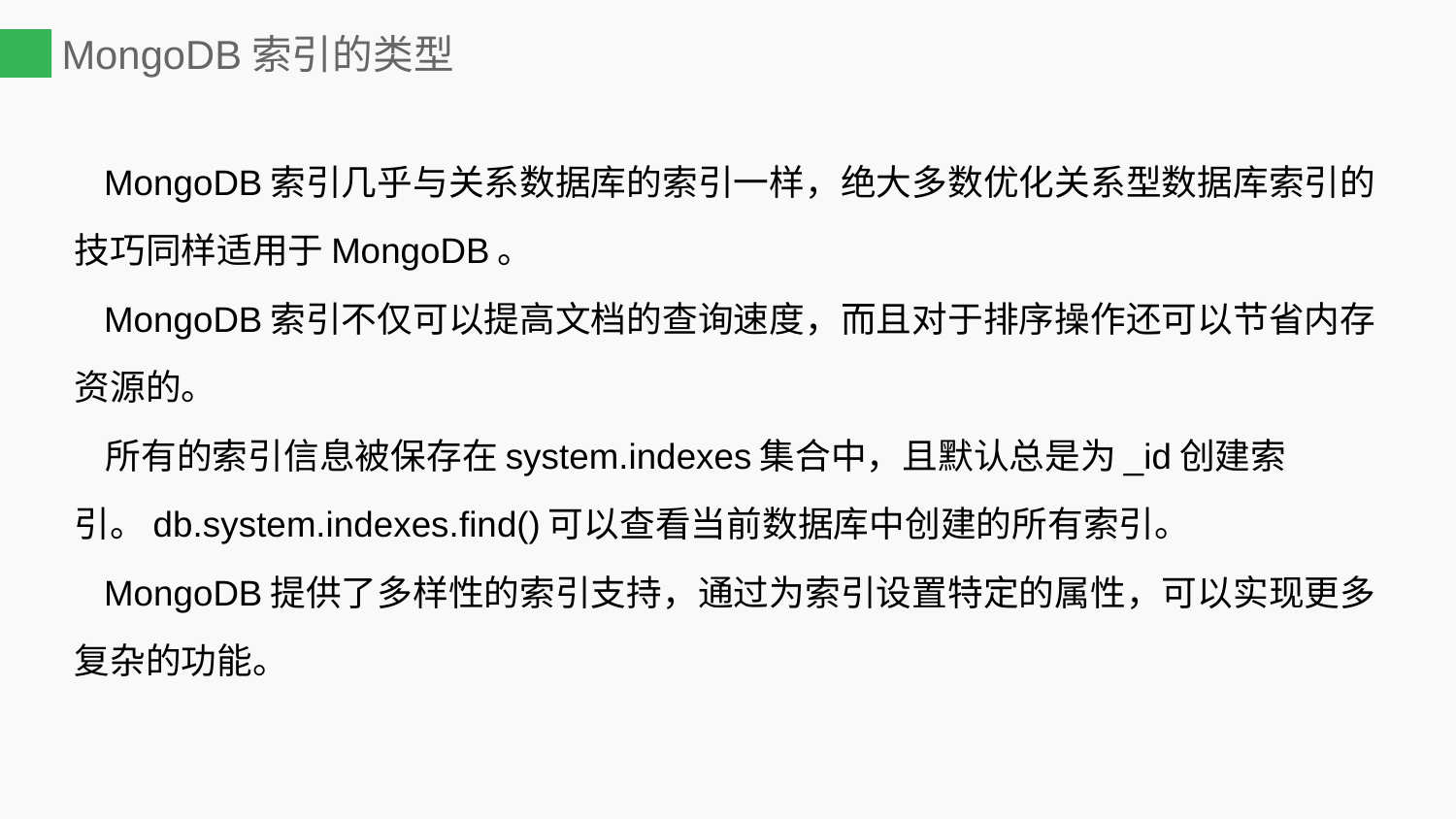

# MongoDB索引的类型
   MongoDB索引几乎与关系数据库的索引一样，绝大多数优化关系型数据库索引的技巧同样适用于MongoDB。
   MongoDB索引不仅可以提高文档的查询速度，而且对于排序操作还可以节省内存资源的。
   所有的索引信息被保存在system.indexes集合中，且默认总是为_id创建索引。db.system.indexes.find()可以查看当前数据库中创建的所有索引。
   MongoDB提供了多样性的索引支持，通过为索引设置特定的属性，可以实现更多复杂的功能。